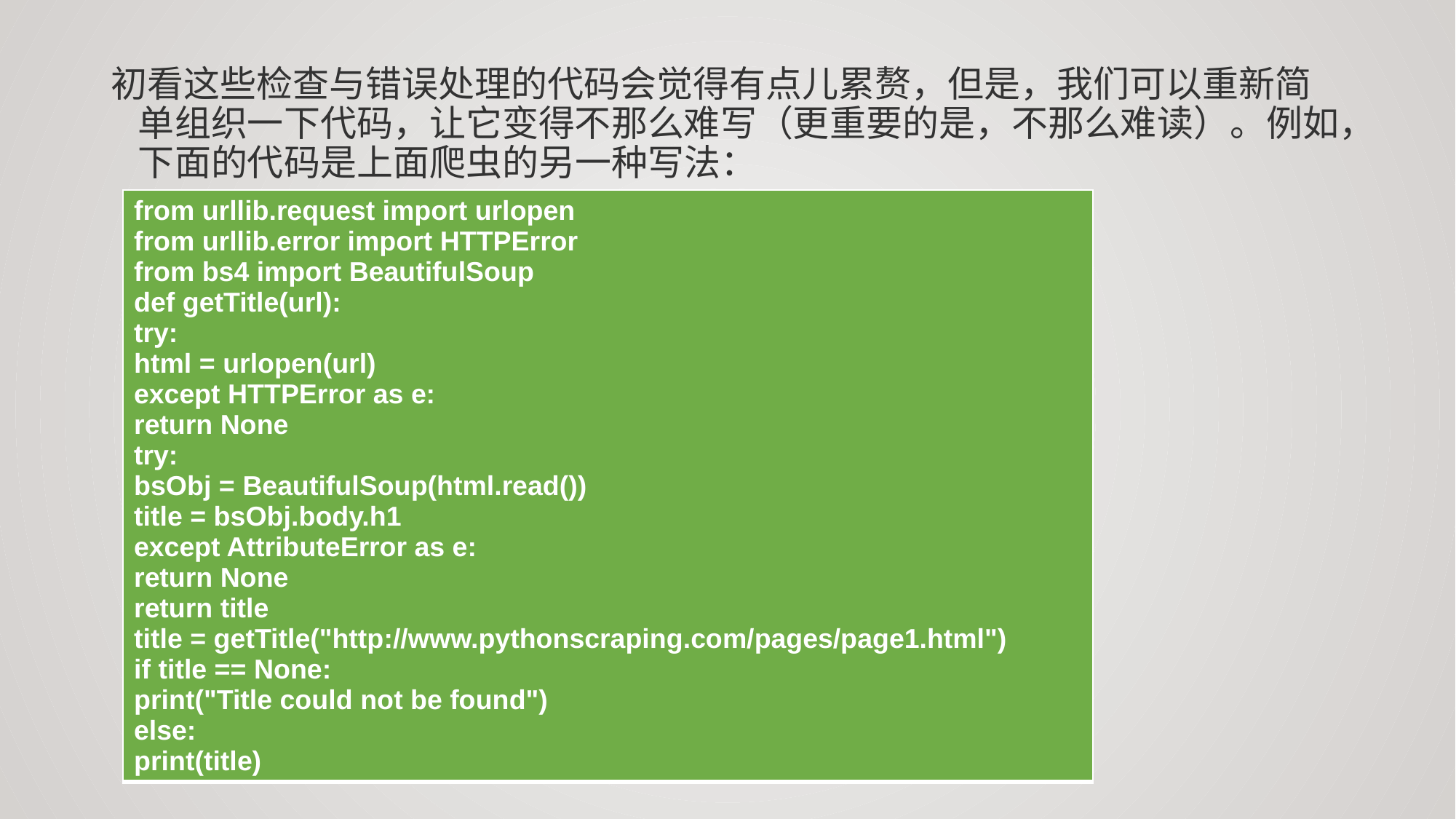

初看这些检查与错误处理的代码会觉得有点儿累赘，但是，我们可以重新简单组织一下代码，让它变得不那么难写（更重要的是，不那么难读）。例如，下面的代码是上面爬虫的另一种写法：
| from urllib.request import urlopen from urllib.error import HTTPError from bs4 import BeautifulSoup def getTitle(url): try: html = urlopen(url) except HTTPError as e: return None try: bsObj = BeautifulSoup(html.read()) title = bsObj.body.h1 except AttributeError as e: return None return title title = getTitle("http://www.pythonscraping.com/pages/page1.html") if title == None: print("Title could not be found") else: print(title) |
| --- |